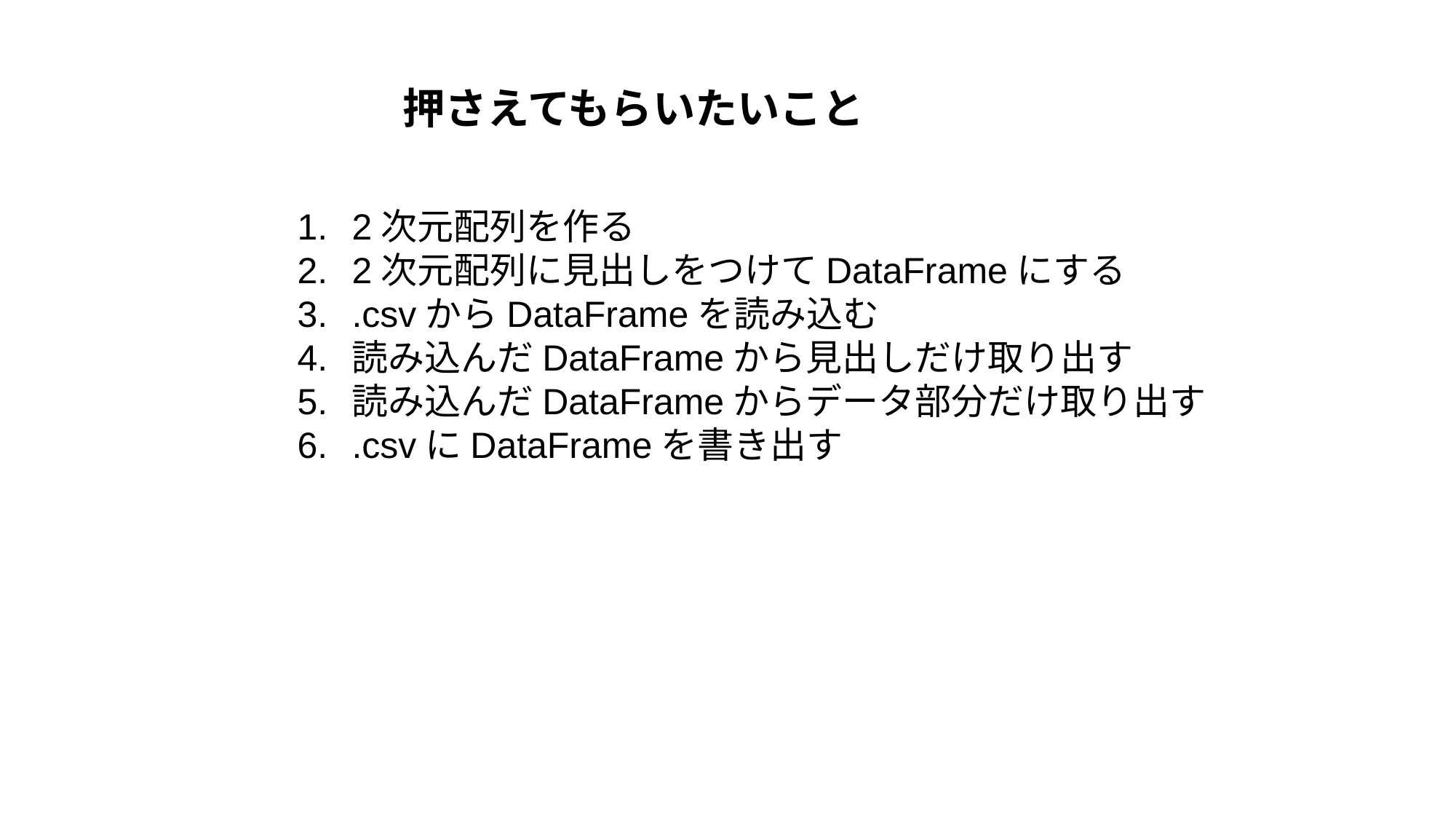

押さえてもらいたいこと
2次元配列を作る
2次元配列に見出しをつけてDataFrameにする
.csvからDataFrameを読み込む
読み込んだDataFrameから見出しだけ取り出す
読み込んだDataFrameからデータ部分だけ取り出す
.csvにDataFrameを書き出す